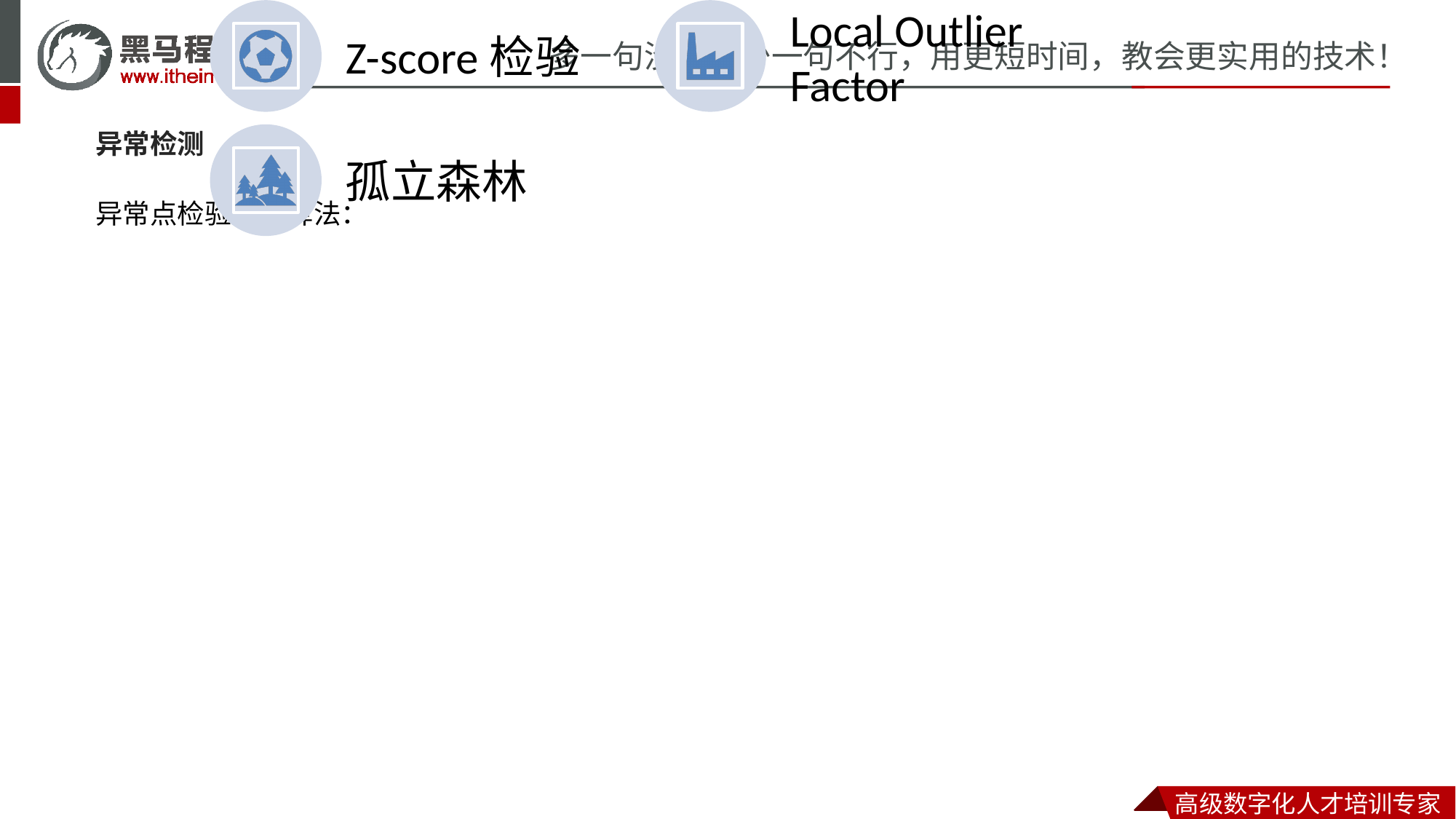

异常检测
异常点检验常用算法：
Z-score检验
Local Outlier Factor
孤立森林